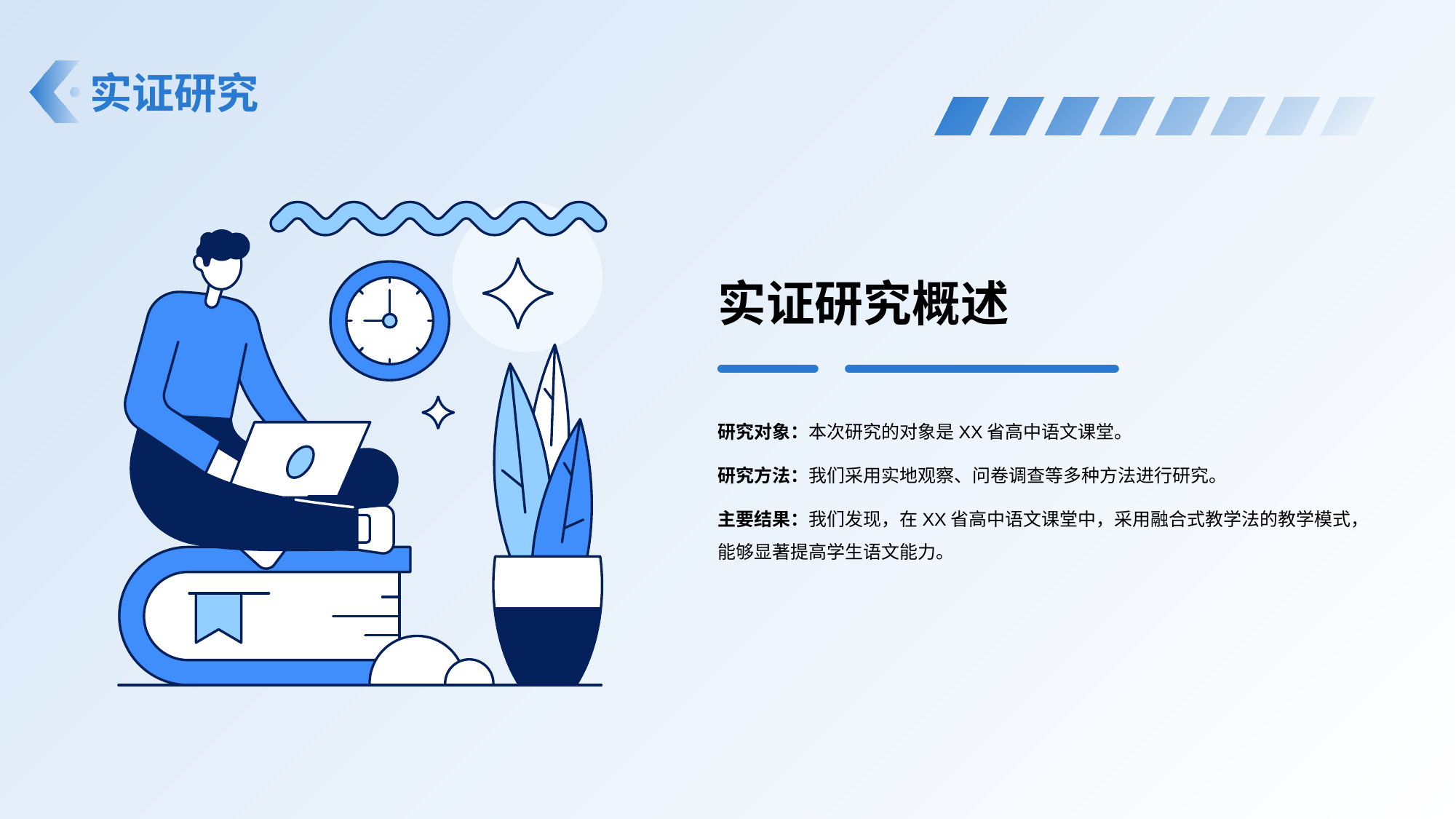

# 实证研究

实证研究概述
研究对象：本次研究的对象是XX省高中语文课堂。
研究方法：我们采用实地观察、问卷调查等多种方法进行研究。
主要结果：我们发现，在XX省高中语文课堂中，采用融合式教学法的教学模式，能够显著提高学生语文能力。